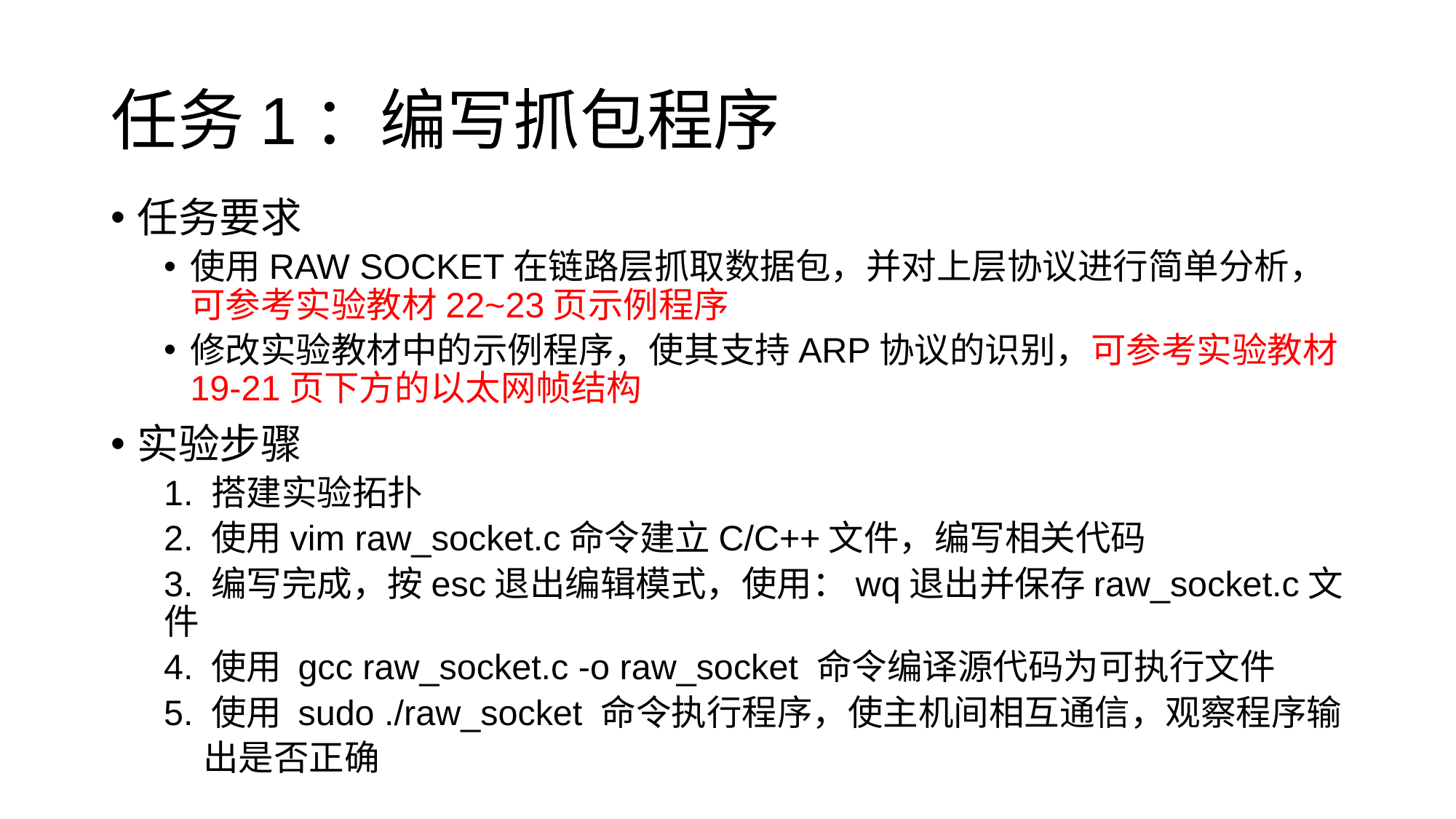

# 任务1：编写抓包程序
任务要求
使用RAW SOCKET在链路层抓取数据包，并对上层协议进行简单分析，可参考实验教材22~23页示例程序
修改实验教材中的示例程序，使其支持ARP协议的识别，可参考实验教材19-21页下方的以太网帧结构
实验步骤
1. 搭建实验拓扑
2. 使用vim raw_socket.c命令建立C/C++文件，编写相关代码
3. 编写完成，按esc退出编辑模式，使用：wq退出并保存raw_socket.c文件
4. 使用 gcc raw_socket.c -o raw_socket 命令编译源代码为可执行文件
5. 使用 sudo ./raw_socket 命令执行程序，使主机间相互通信，观察程序输
    出是否正确